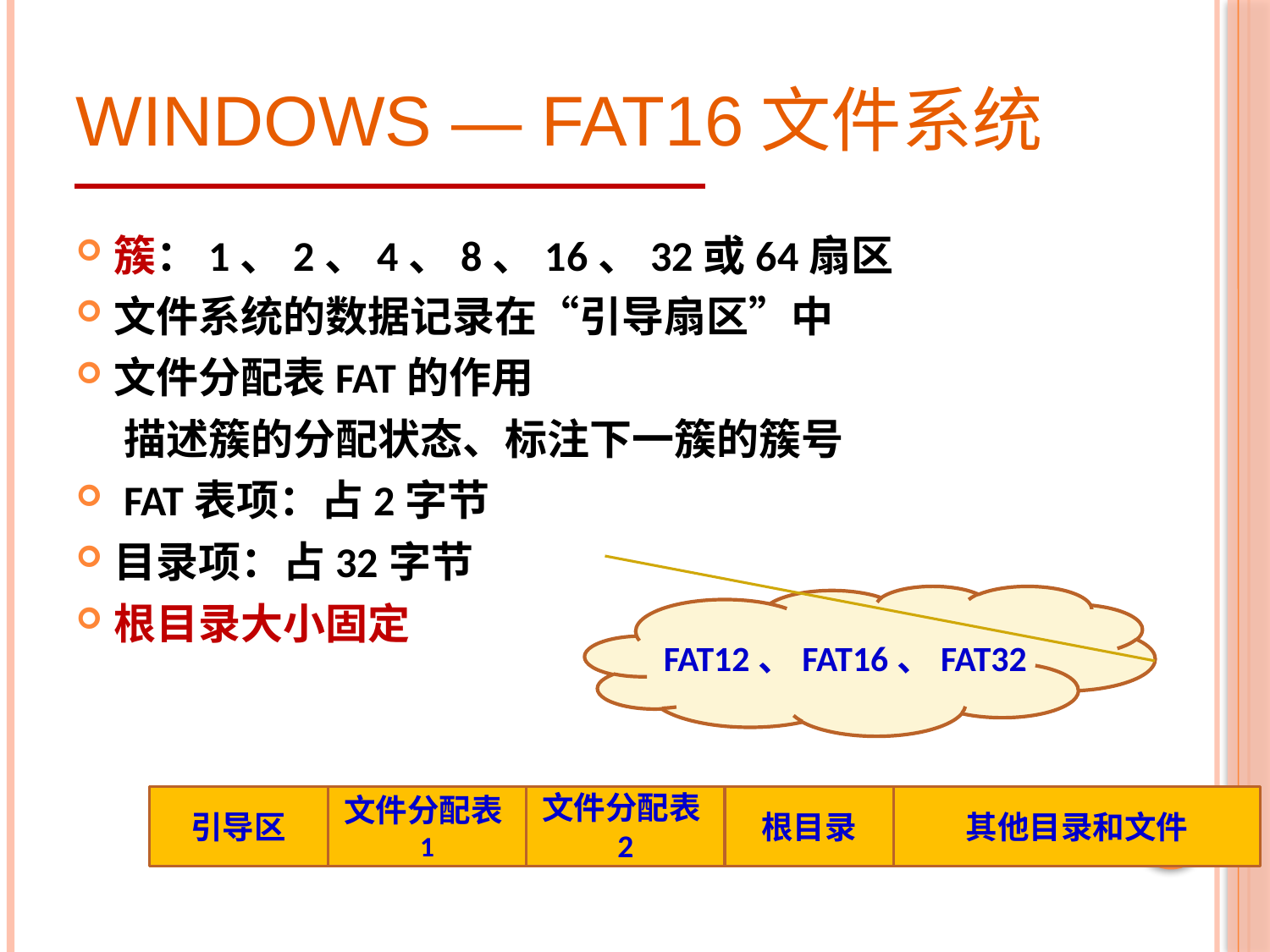

# Windows — FAT16文件系统
簇：1、2、4、8、16、32或64扇区
文件系统的数据记录在“引导扇区”中
文件分配表FAT的作用
    描述簇的分配状态、标注下一簇的簇号
 FAT表项：占2字节
目录项：占32字节
根目录大小固定
FAT12、FAT16、FAT32
引导区
文件分配表1
文件分配表2
根目录
其他目录和文件